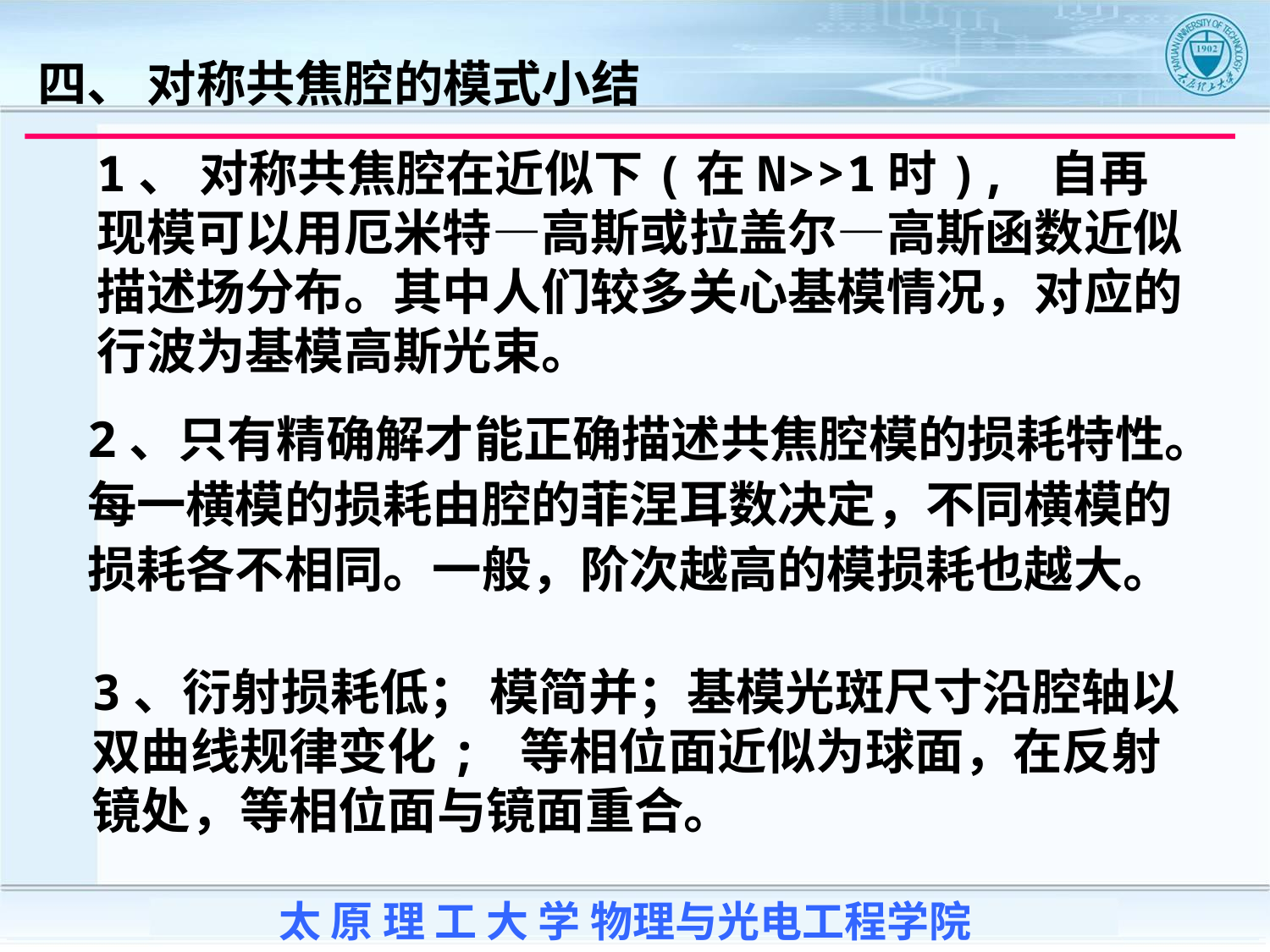

四、 对称共焦腔的模式小结

1、 对称共焦腔在近似下(在N>>1时), 自再现模可以用厄米特—高斯或拉盖尔—高斯函数近似描述场分布。其中人们较多关心基模情况，对应的行波为基模高斯光束。
2、只有精确解才能正确描述共焦腔模的损耗特性。每一横模的损耗由腔的菲涅耳数决定，不同横模的损耗各不相同。一般，阶次越高的模损耗也越大。
3、衍射损耗低； 模简并；基模光斑尺寸沿腔轴以双曲线规律变化; 等相位面近似为球面，在反射镜处，等相位面与镜面重合。